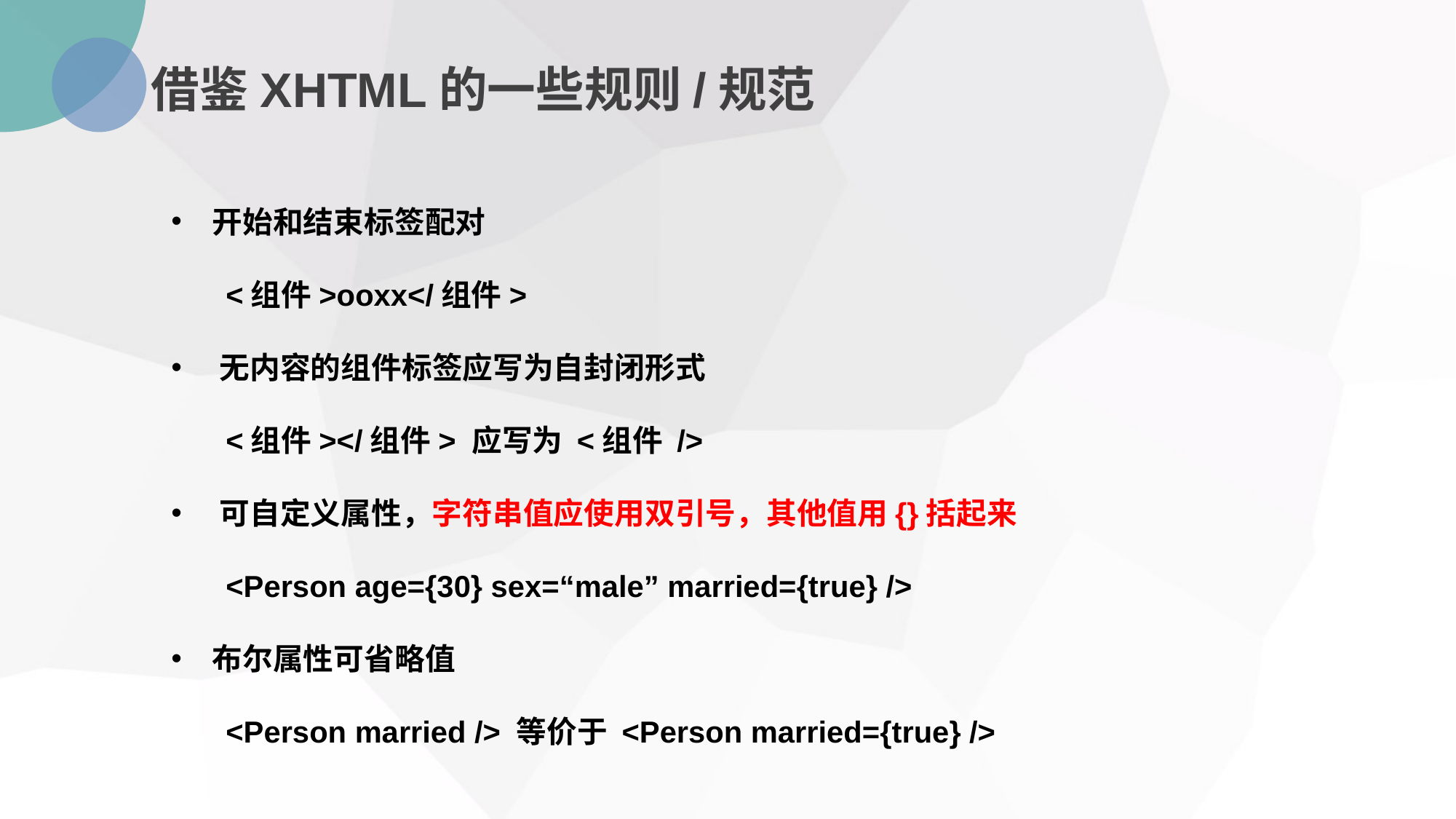

借鉴XHTML的一些规则/规范
开始和结束标签配对
<组件>ooxx</组件>
 无内容的组件标签应写为自封闭形式
<组件></组件> 应写为 <组件 />
 可自定义属性，字符串值应使用双引号，其他值用{}括起来
<Person age={30} sex=“male” married={true} />
布尔属性可省略值
<Person married /> 等价于 <Person married={true} />